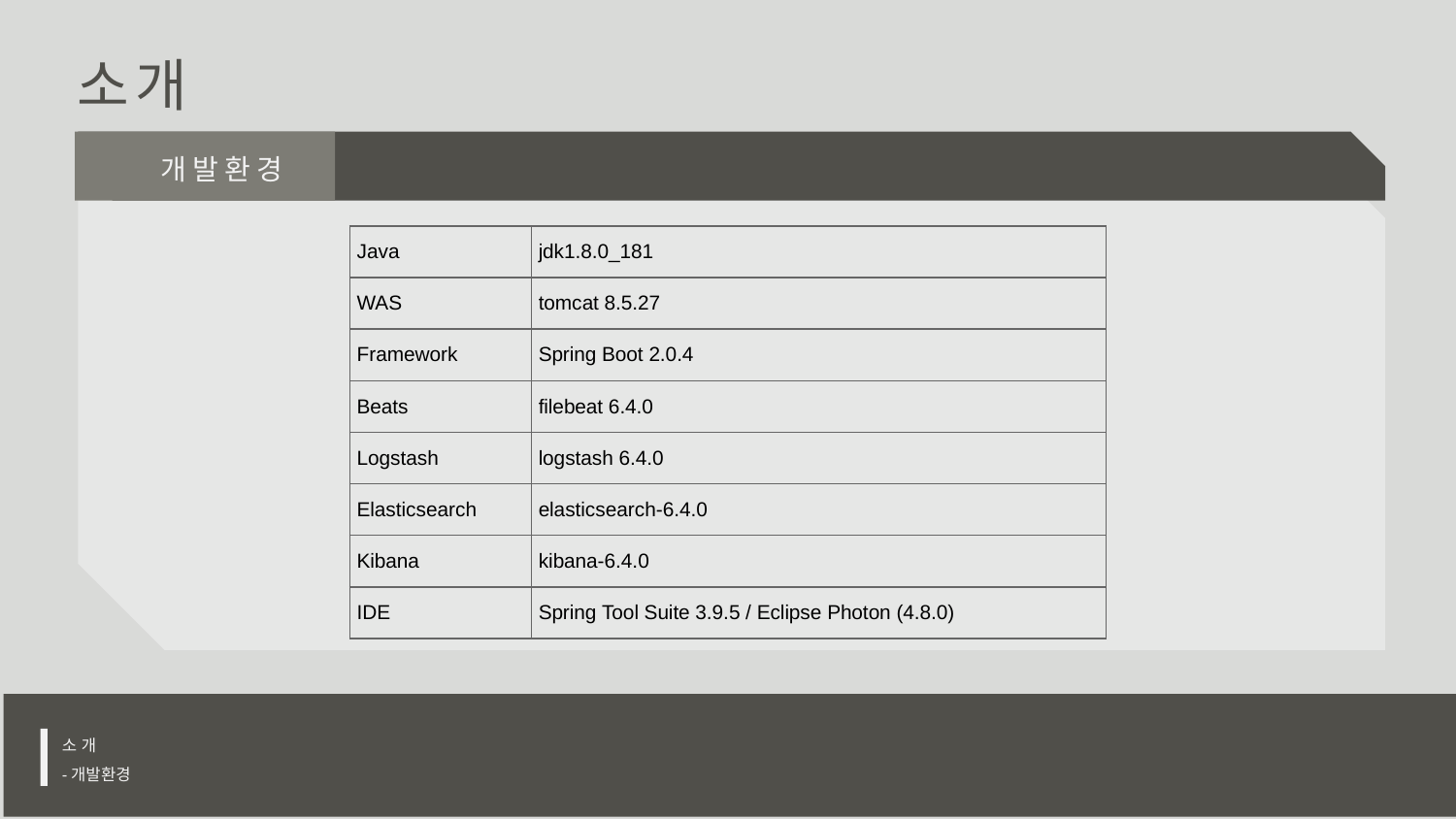

소개

    개발환경

| Java | jdk1.8.0\_181 |
| --- | --- |
| WAS | tomcat 8.5.27 |
| Framework | Spring Boot 2.0.4 |
| Beats | filebeat 6.4.0 |
| Logstash | logstash 6.4.0 |
| Elasticsearch | elasticsearch-6.4.0 |
| Kibana | kibana-6.4.0 |
| IDE | Spring Tool Suite 3.9.5 / Eclipse Photon (4.8.0) |

소 개
-개발환경